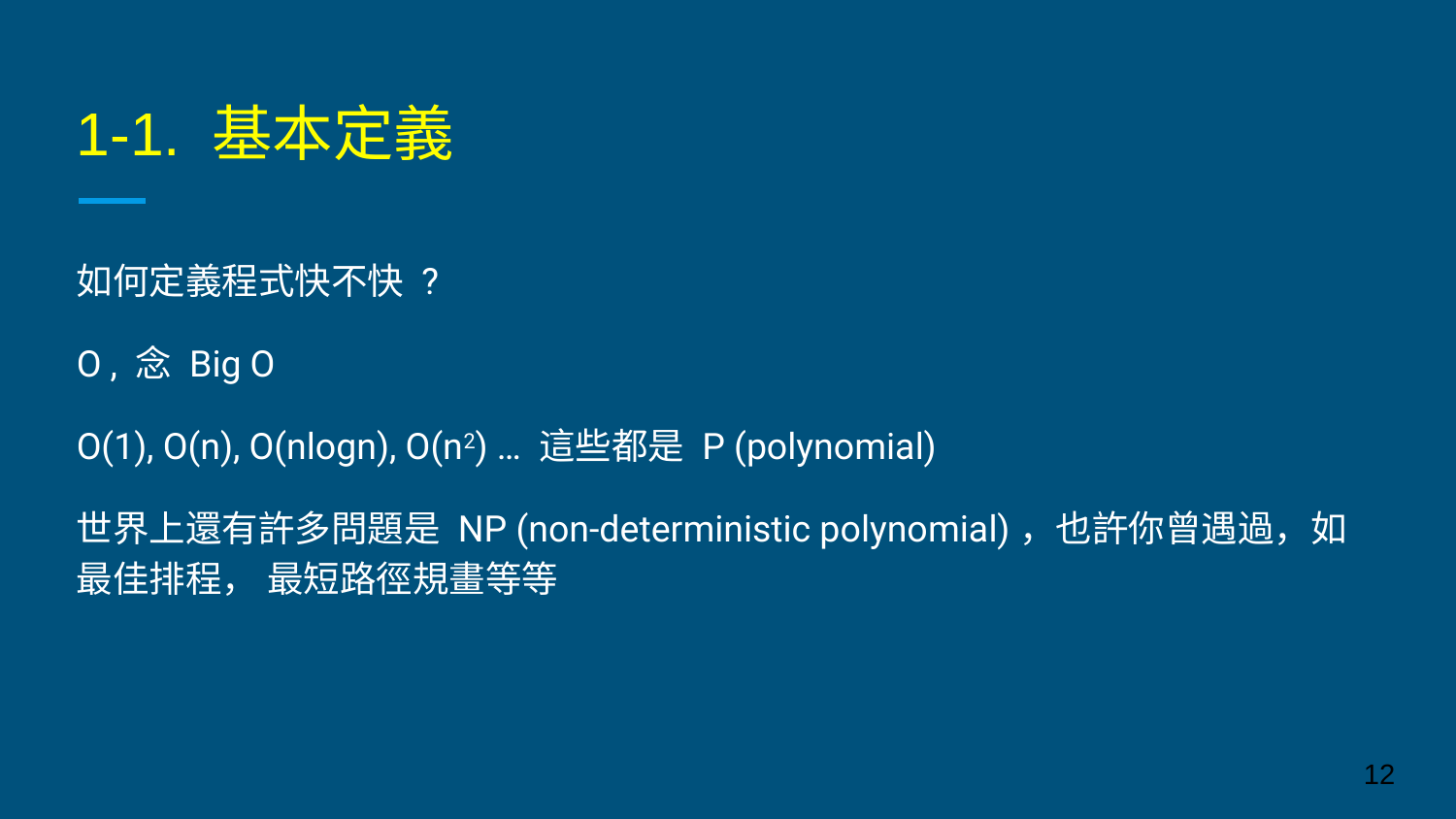

# 1-1. 基本定義
如何定義程式快不快 ?
O , 念 Big O
O(1), O(n), O(nlogn), O(n2) … 這些都是 P (polynomial)
世界上還有許多問題是 NP (non-deterministic polynomial)，也許你曾遇過，如最佳排程， 最短路徑規畫等等
12